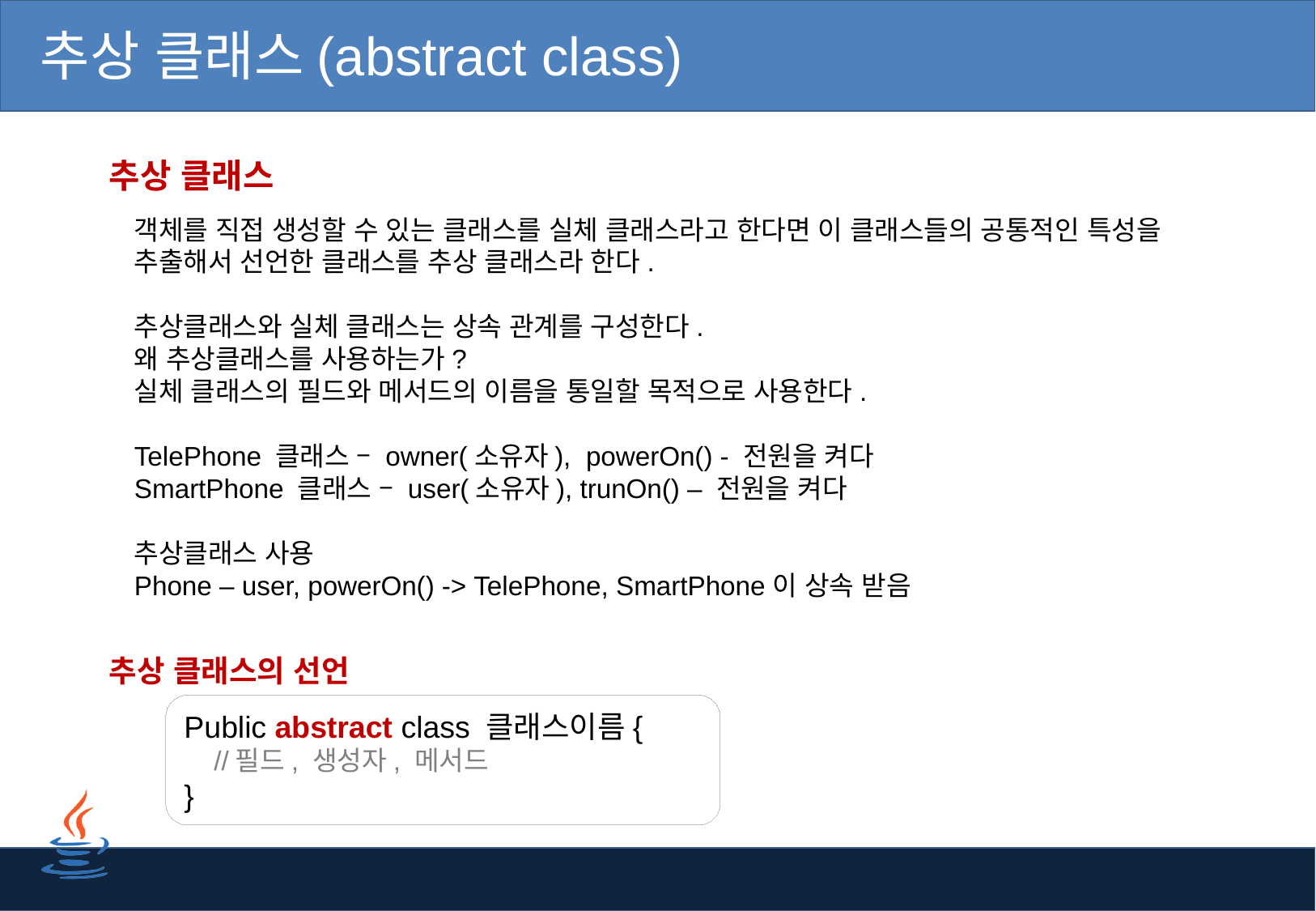

# 추상 클래스(abstract class)
추상 클래스
객체를 직접 생성할 수 있는 클래스를 실체 클래스라고 한다면 이 클래스들의 공통적인 특성을 추출해서 선언한 클래스를 추상 클래스라 한다.

추상클래스와 실체 클래스는 상속 관계를 구성한다.
왜 추상클래스를 사용하는가?
실체 클래스의 필드와 메서드의 이름을 통일할 목적으로 사용한다.

TelePhone 클래스 – owner(소유자),  powerOn() - 전원을 켜다
SmartPhone 클래스 – user(소유자), trunOn() – 전원을 켜다

추상클래스 사용
Phone – user, powerOn() -> TelePhone, SmartPhone이 상속 받음
추상 클래스의 선언
Public abstract class 클래스이름{
    //필드, 생성자, 메서드
}
2